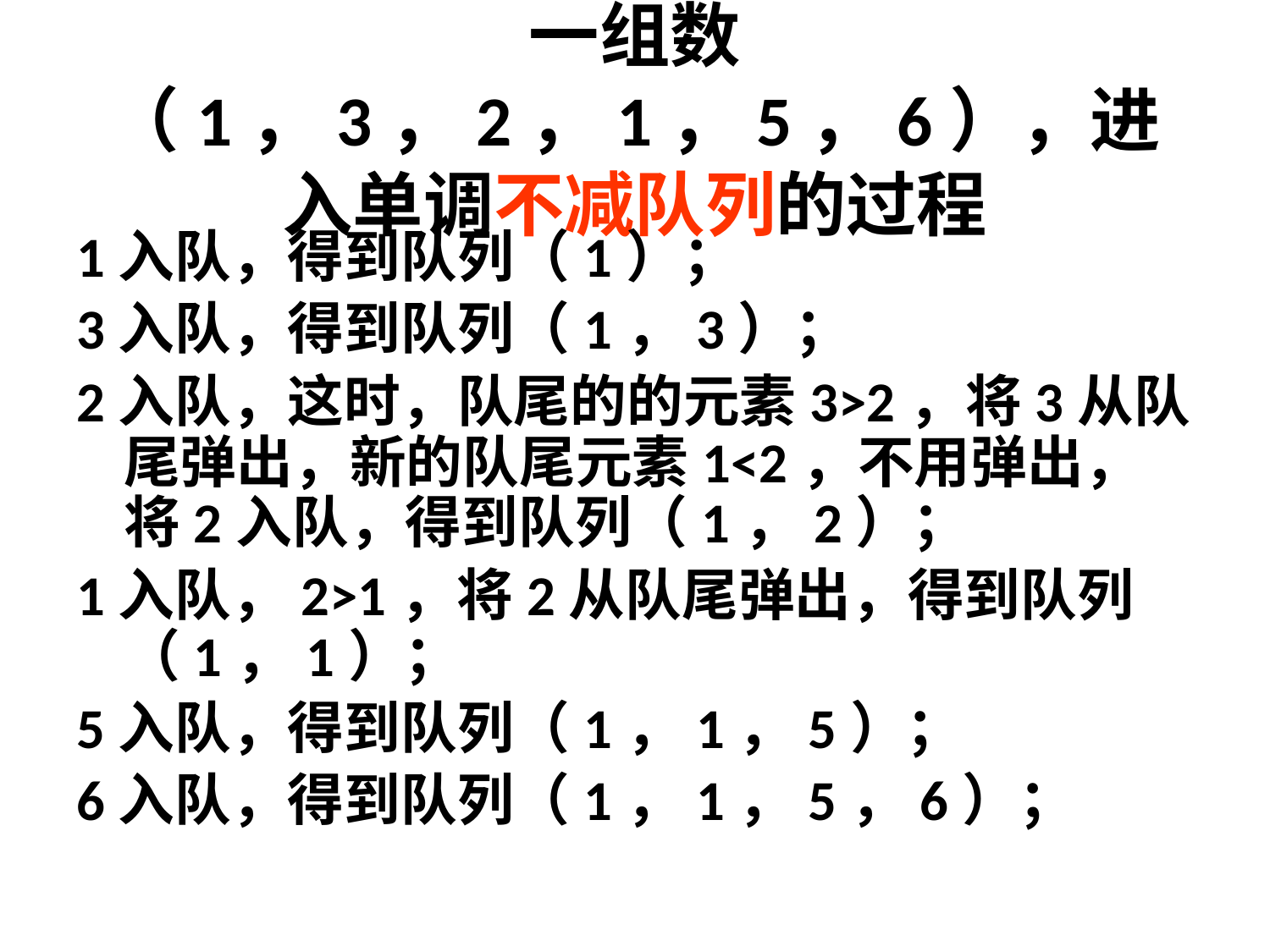

# 一组数（1，3，2，1，5，6），进入单调不减队列的过程
1入队，得到队列（1）；
3入队，得到队列（1，3）；
2入队，这时，队尾的的元素3>2，将3从队尾弹出，新的队尾元素1<2，不用弹出，将2入队，得到队列（1，2）；
1入队，2>1，将2从队尾弹出，得到队列（1，1）；
5入队，得到队列（1，1，5）；
6入队，得到队列（1，1，5，6）；